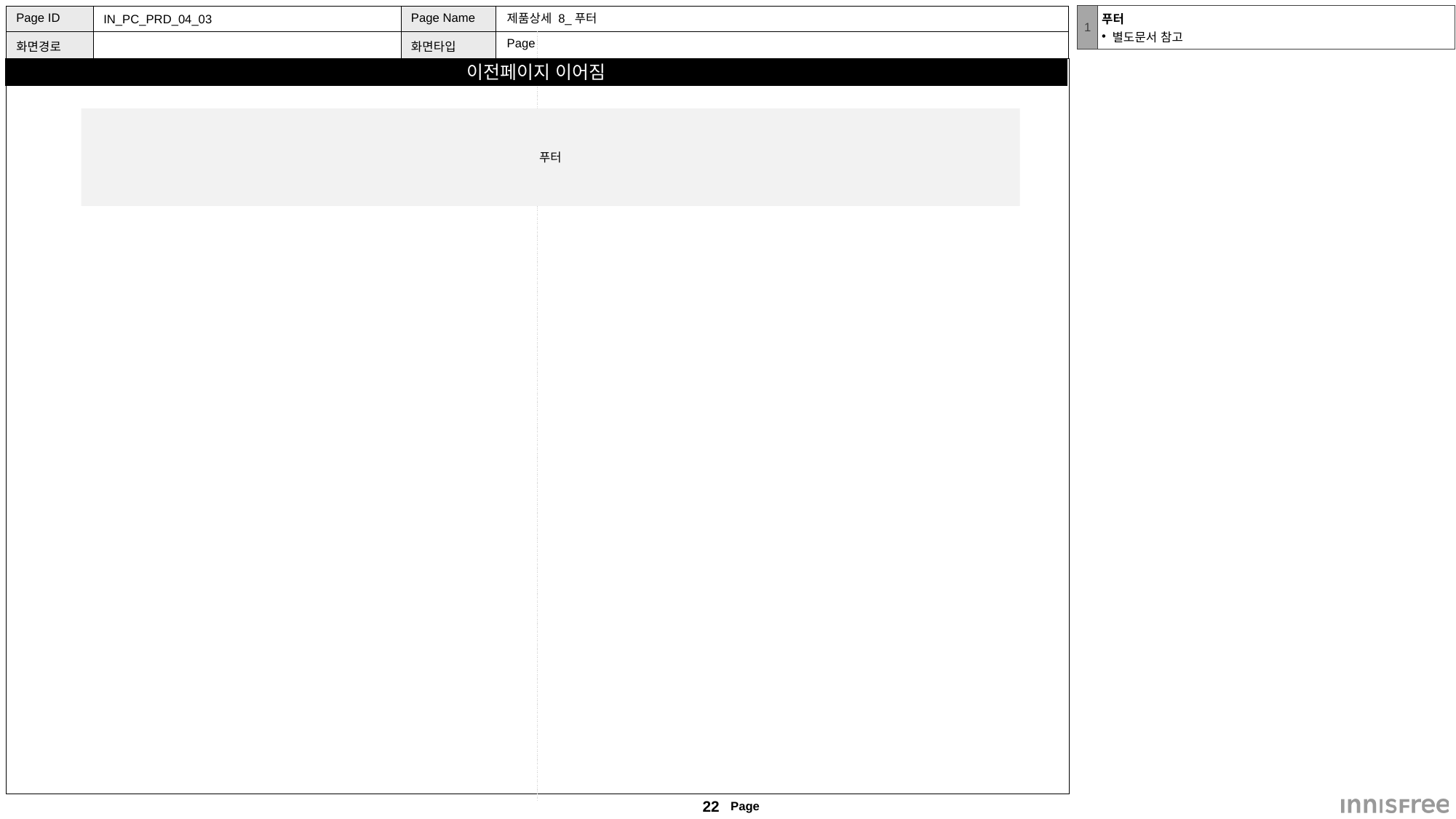

| 1 | 푸터 별도문서 참고 |
| --- | --- |
IN_PC_PRD_04_03
# 제품상세 8_푸터
Page
푸터